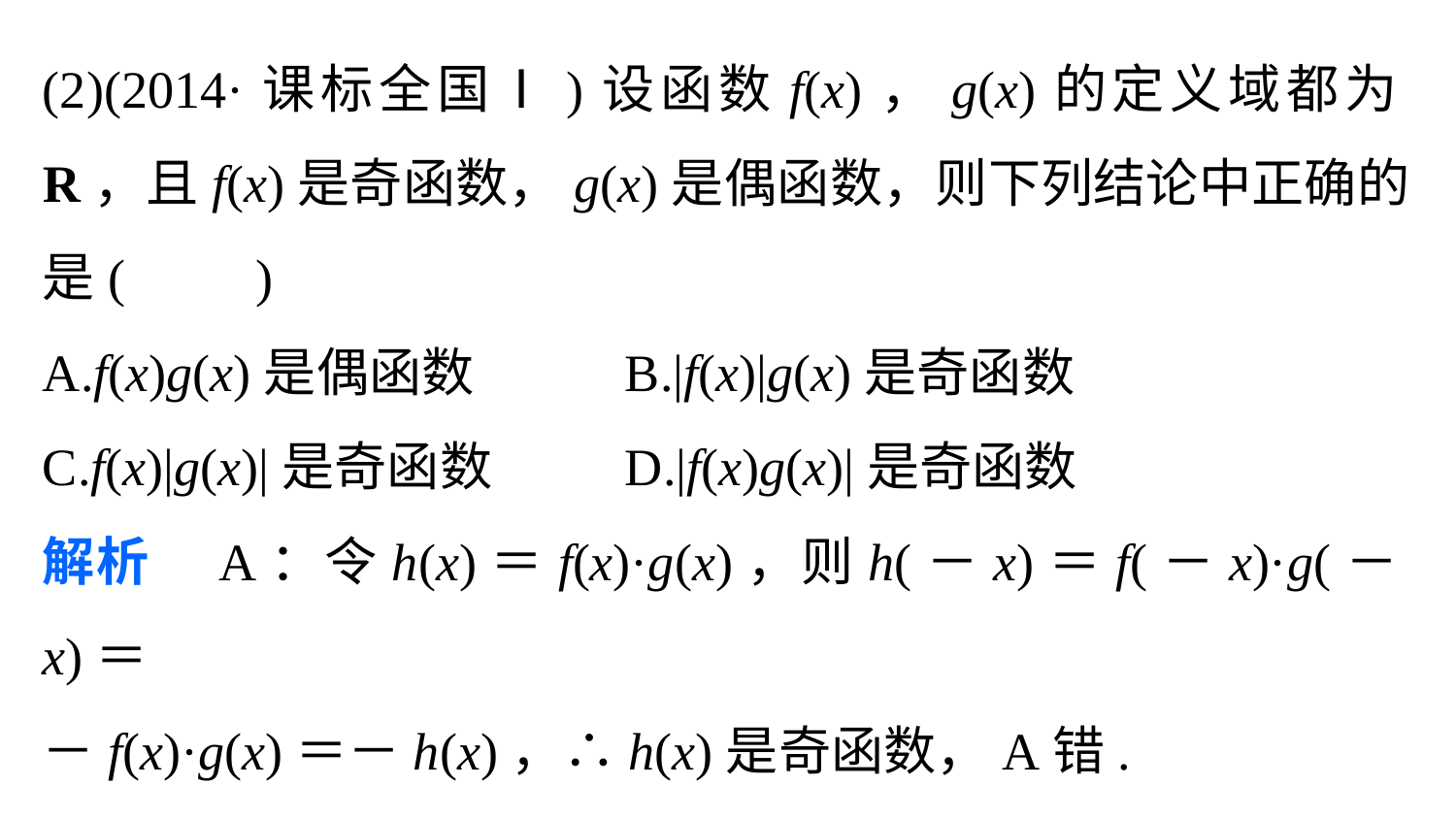

(2)(2014·课标全国Ⅰ)设函数f(x)，g(x)的定义域都为R，且f(x)是奇函数，g(x)是偶函数，则下列结论中正确的是(　　)
A.f(x)g(x)是偶函数  	B.|f(x)|g(x)是奇函数
C.f(x)|g(x)|是奇函数  	D.|f(x)g(x)|是奇函数
解析　A：令h(x)＝f(x)·g(x)，则h(－x)＝f(－x)·g(－x)＝
－f(x)·g(x)＝－h(x)，∴h(x)是奇函数，A错.
B：令h(x)＝|f(x)|g(x)，则h(－x)＝|f(－x)|g(－x)＝
|－f(x)|g(x)＝|f(x)|g(x)＝h(x)，∴h(x)是偶函数，B错.